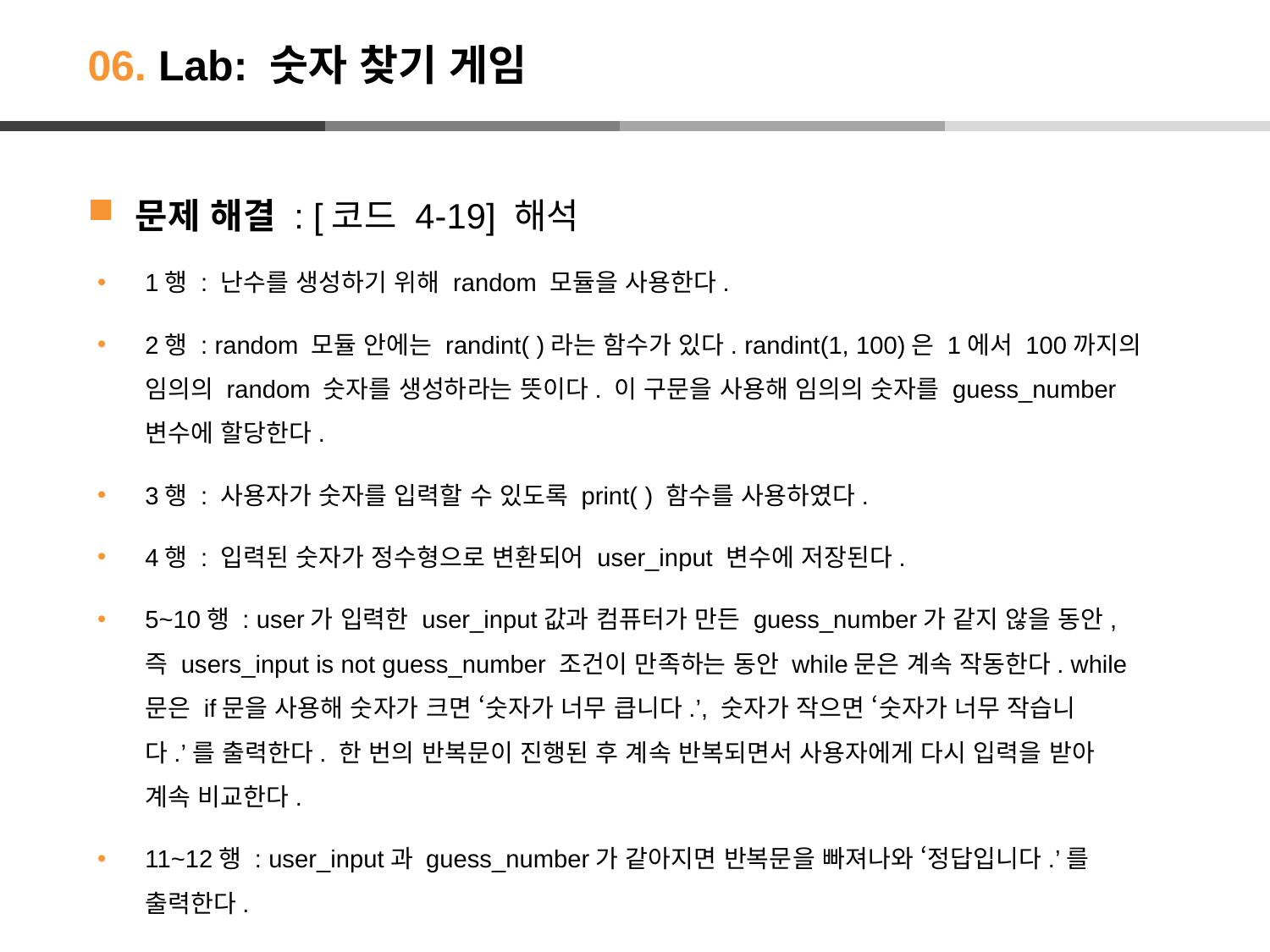

# 06. Lab: 숫자 찾기 게임
문제 해결 : [코드 4-19] 해석
1행 : 난수를 생성하기 위해 random 모듈을 사용한다.
2행 : random 모듈 안에는 randint( )라는 함수가 있다. randint(1, 100)은 1에서 100까지의 임의의 random 숫자를 생성하라는 뜻이다. 이 구문을 사용해 임의의 숫자를 guess_number 변수에 할당한다.
3행 : 사용자가 숫자를 입력할 수 있도록 print( ) 함수를 사용하였다.
4행 : 입력된 숫자가 정수형으로 변환되어 user_input 변수에 저장된다.
5~10행 : user가 입력한 user_input값과 컴퓨터가 만든 guess_number가 같지 않을 동안, 즉 users_input is not guess_number 조건이 만족하는 동안 while문은 계속 작동한다. while문은 if문을 사용해 숫자가 크면 ‘숫자가 너무 큽니다.’, 숫자가 작으면 ‘숫자가 너무 작습니다.’를 출력한다. 한 번의 반복문이 진행된 후 계속 반복되면서 사용자에게 다시 입력을 받아 계속 비교한다.
11~12행 : user_input과 guess_number가 같아지면 반복문을 빠져나와 ‘정답입니다.’를 출력한다.